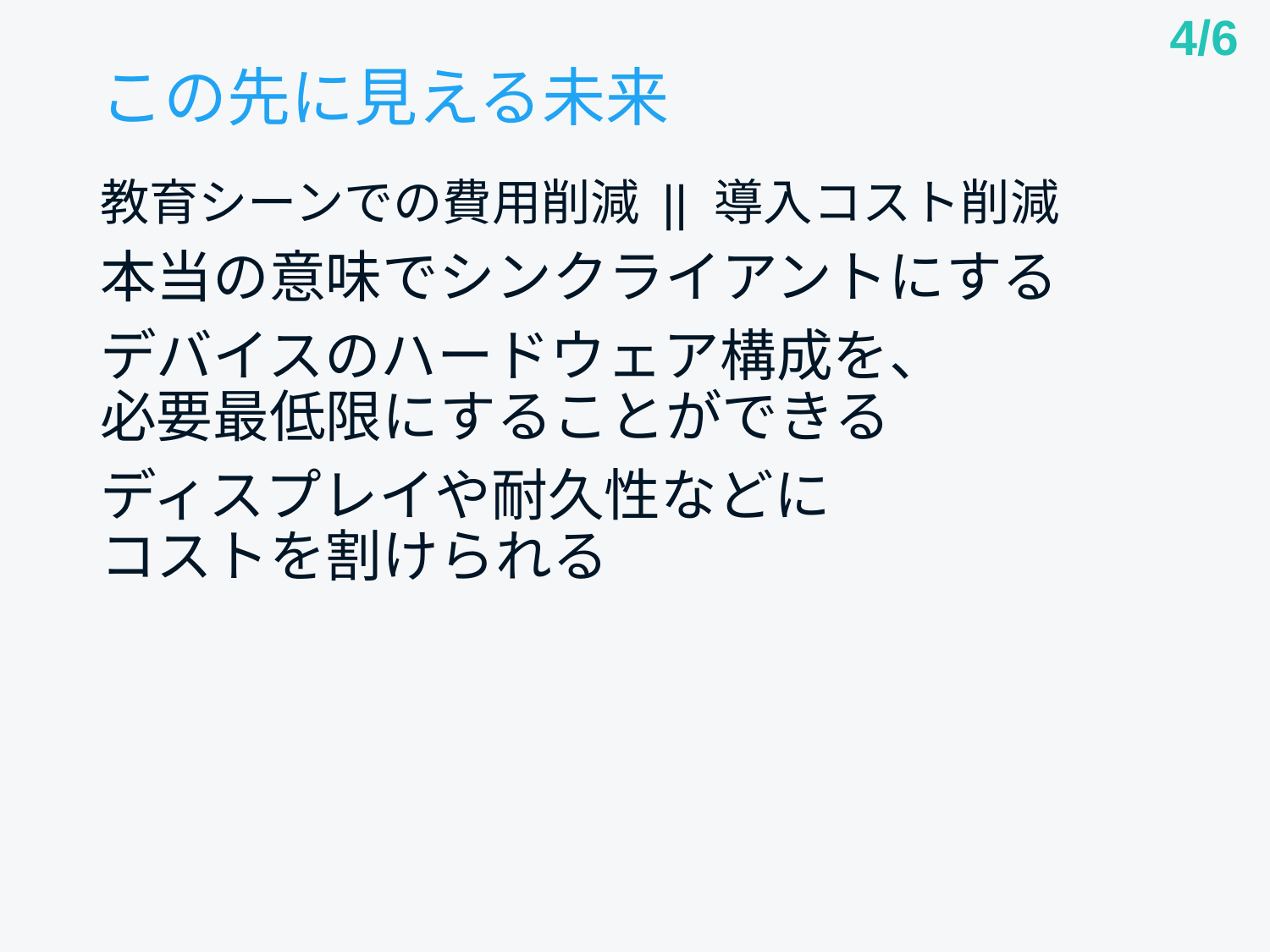

4/6
# この先に見える未来
教育シーンでの費用削減 || 導入コスト削減
本当の意味でシンクライアントにする
デバイスのハードウェア構成を、
必要最低限にすることができる
ディスプレイや耐久性などに
コストを割けられる